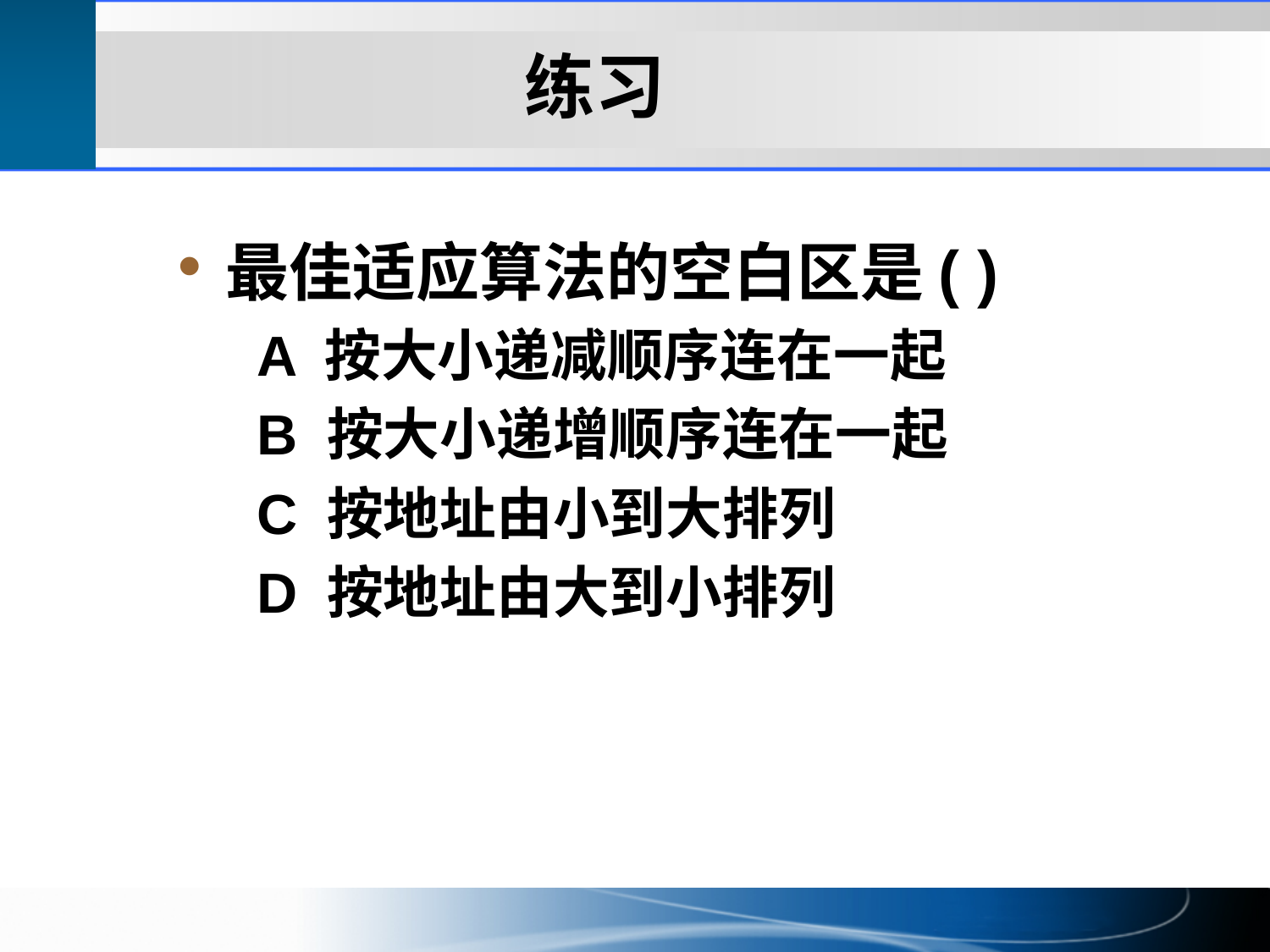

练习
最佳适应算法的空白区是( )
 A 按大小递减顺序连在一起
 B 按大小递增顺序连在一起
 C 按地址由小到大排列
 D 按地址由大到小排列